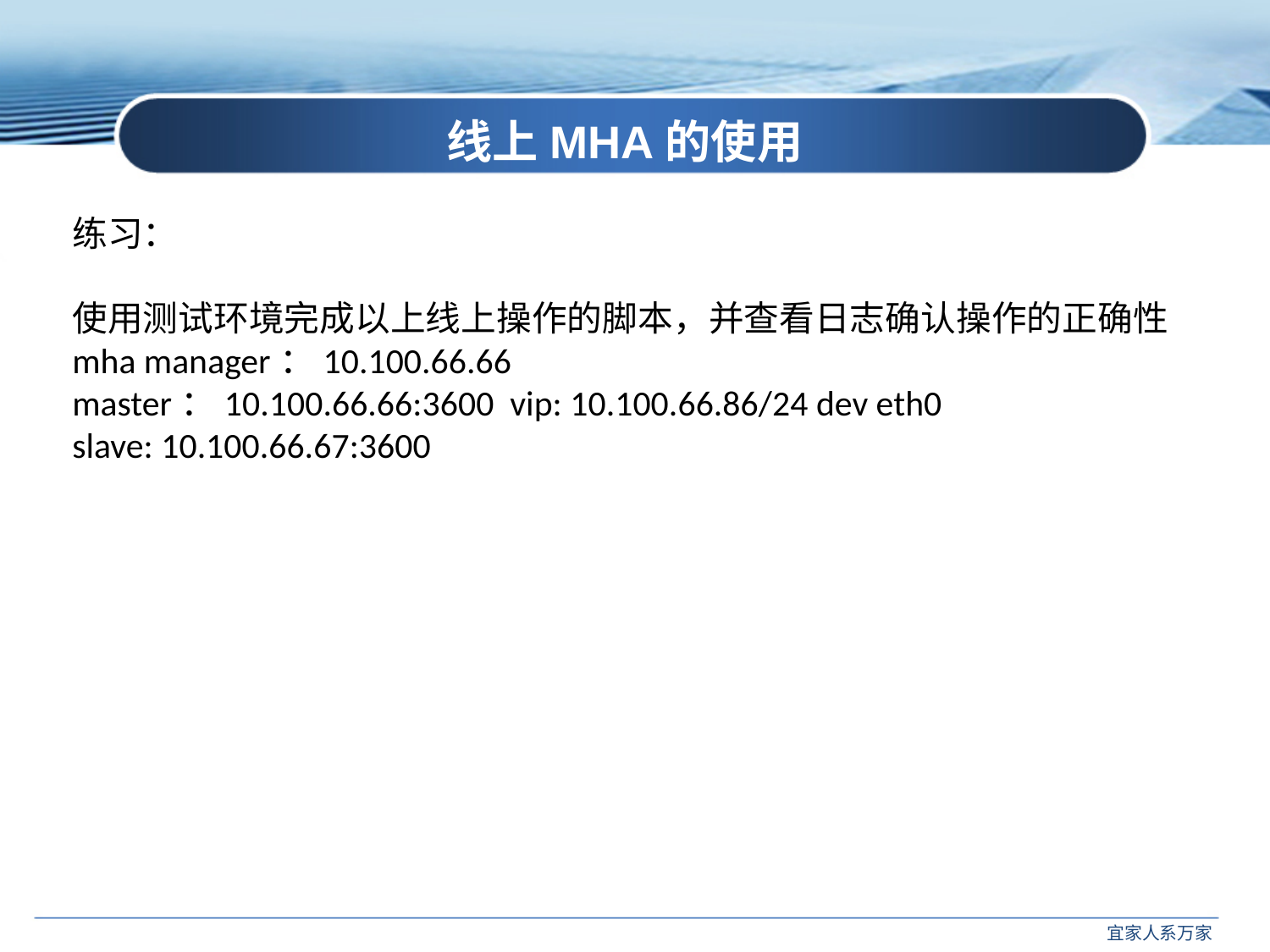

线上MHA的使用
练习：

使用测试环境完成以上线上操作的脚本，并查看日志确认操作的正确性
mha manager：10.100.66.66
master：10.100.66.66:3600  vip: 10.100.66.86/24 dev eth0
slave: 10.100.66.67:3600

宜家人系万家